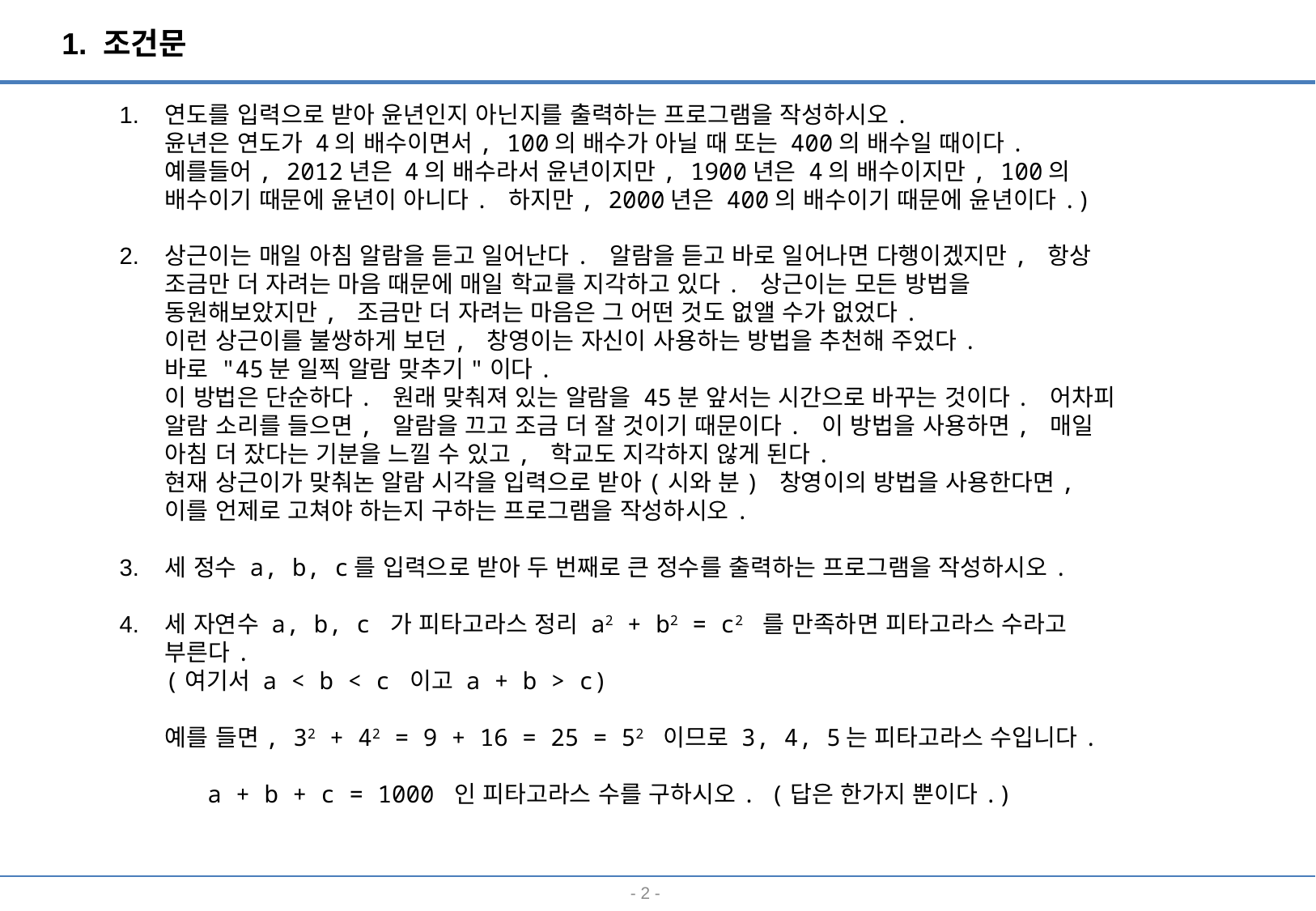

1. 조건문
연도를 입력으로 받아 윤년인지 아닌지를 출력하는 프로그램을 작성하시오.
윤년은 연도가 4의 배수이면서, 100의 배수가 아닐 때 또는 400의 배수일 때이다.
예를들어, 2012년은 4의 배수라서 윤년이지만, 1900년은 4의 배수이지만, 100의 배수이기 때문에 윤년이 아니다. 하지만, 2000년은 400의 배수이기 때문에 윤년이다.)

상근이는 매일 아침 알람을 듣고 일어난다. 알람을 듣고 바로 일어나면 다행이겠지만, 항상 조금만 더 자려는 마음 때문에 매일 학교를 지각하고 있다. 상근이는 모든 방법을 동원해보았지만, 조금만 더 자려는 마음은 그 어떤 것도 없앨 수가 없었다.
이런 상근이를 불쌍하게 보던, 창영이는 자신이 사용하는 방법을 추천해 주었다.
바로 "45분 일찍 알람 맞추기"이다.
이 방법은 단순하다. 원래 맞춰져 있는 알람을 45분 앞서는 시간으로 바꾸는 것이다. 어차피 알람 소리를 들으면, 알람을 끄고 조금 더 잘 것이기 때문이다. 이 방법을 사용하면, 매일 아침 더 잤다는 기분을 느낄 수 있고, 학교도 지각하지 않게 된다.
현재 상근이가 맞춰논 알람 시각을 입력으로 받아(시와 분) 창영이의 방법을 사용한다면, 이를 언제로 고쳐야 하는지 구하는 프로그램을 작성하시오.

세 정수 a, b, c를 입력으로 받아 두 번째로 큰 정수를 출력하는 프로그램을 작성하시오.

세 자연수 a, b, c 가 피타고라스 정리 a2 + b2 = c2 를 만족하면 피타고라스 수라고 부른다.
(여기서 a < b < c 이고 a + b > c)
예를 들면, 32 + 42 = 9 + 16 = 25 = 52 이므로 3, 4, 5는 피타고라스 수입니다.
   a + b + c = 1000 인 피타고라스 수를 구하시오. (답은 한가지 뿐이다.)
- 2 -